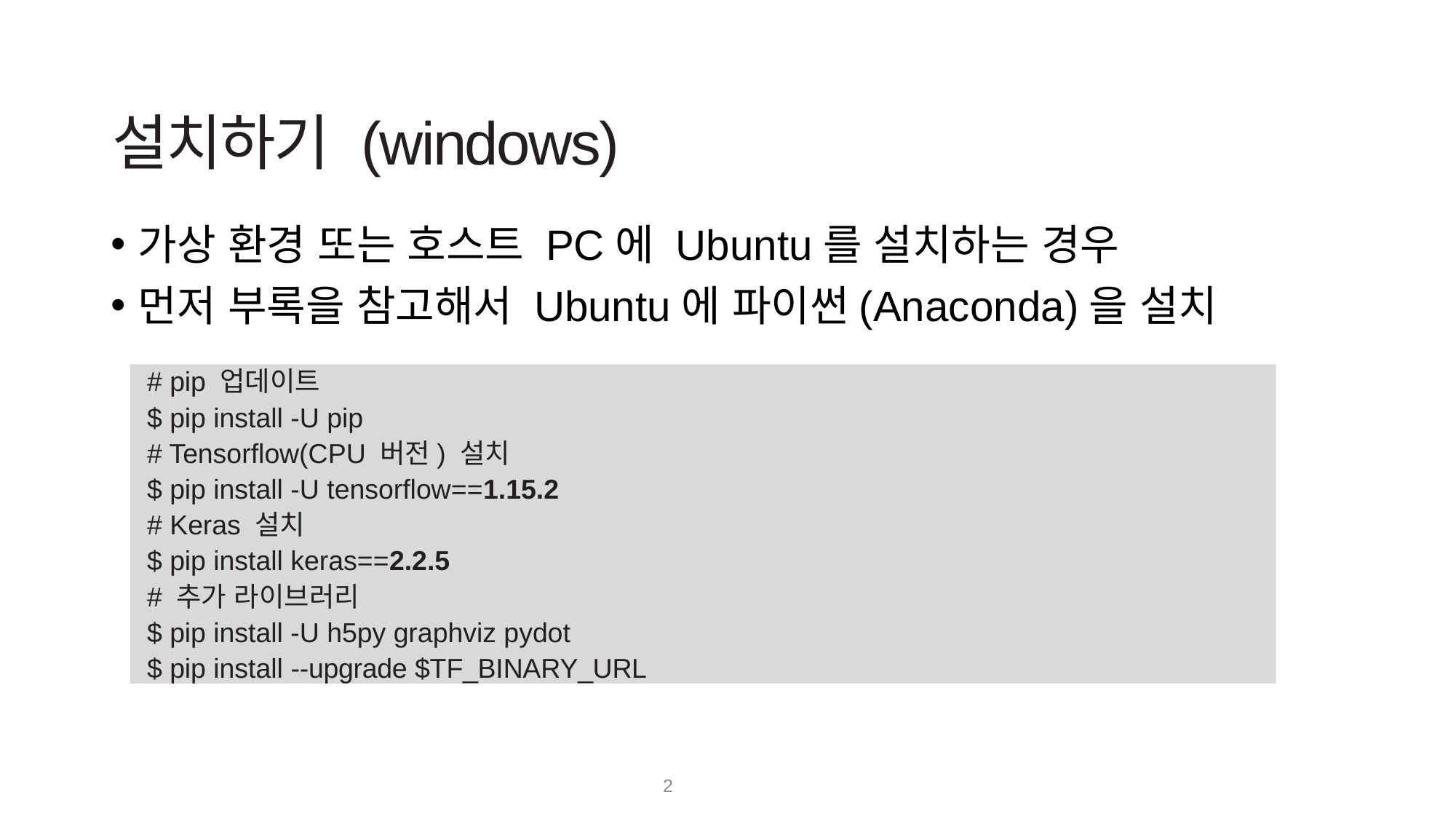

# 설치하기 (windows)
가상 환경 또는 호스트 PC에 Ubuntu를 설치하는 경우
먼저 부록을 참고해서 Ubuntu에 파이썬(Anaconda)을 설치

# pip 업데이트
$ pip install -U pip
# Tensorflow(CPU 버전) 설치
$ pip install -U tensorflow==1.15.2
# Keras 설치
$ pip install keras==2.2.5
# 추가 라이브러리
$ pip install -U h5py graphviz pydot
$ pip install --upgrade $TF_BINARY_URL
2